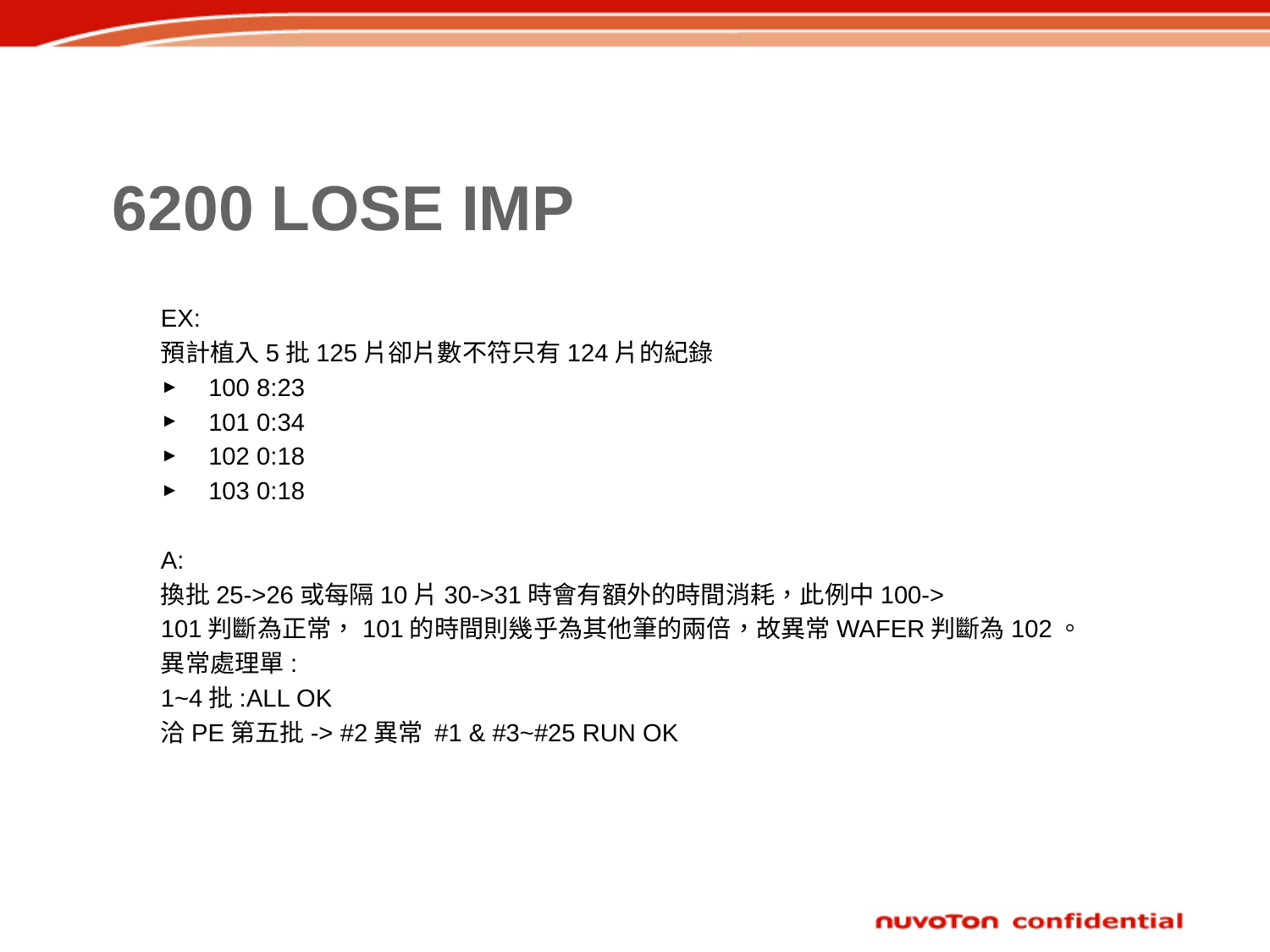

# 6200 LOSE IMP
EX:
預計植入5批125片卻片數不符只有124片的紀錄
100 8:23
101 0:34
102 0:18
103 0:18

A:
換批25->26或每隔10片30->31時會有額外的時間消耗，此例中100->
101判斷為正常，101的時間則幾乎為其他筆的兩倍，故異常WAFER判斷為102。
異常處理單:
1~4批:ALL OK
洽PE第五批-> #2異常 #1 & #3~#25 RUN OK